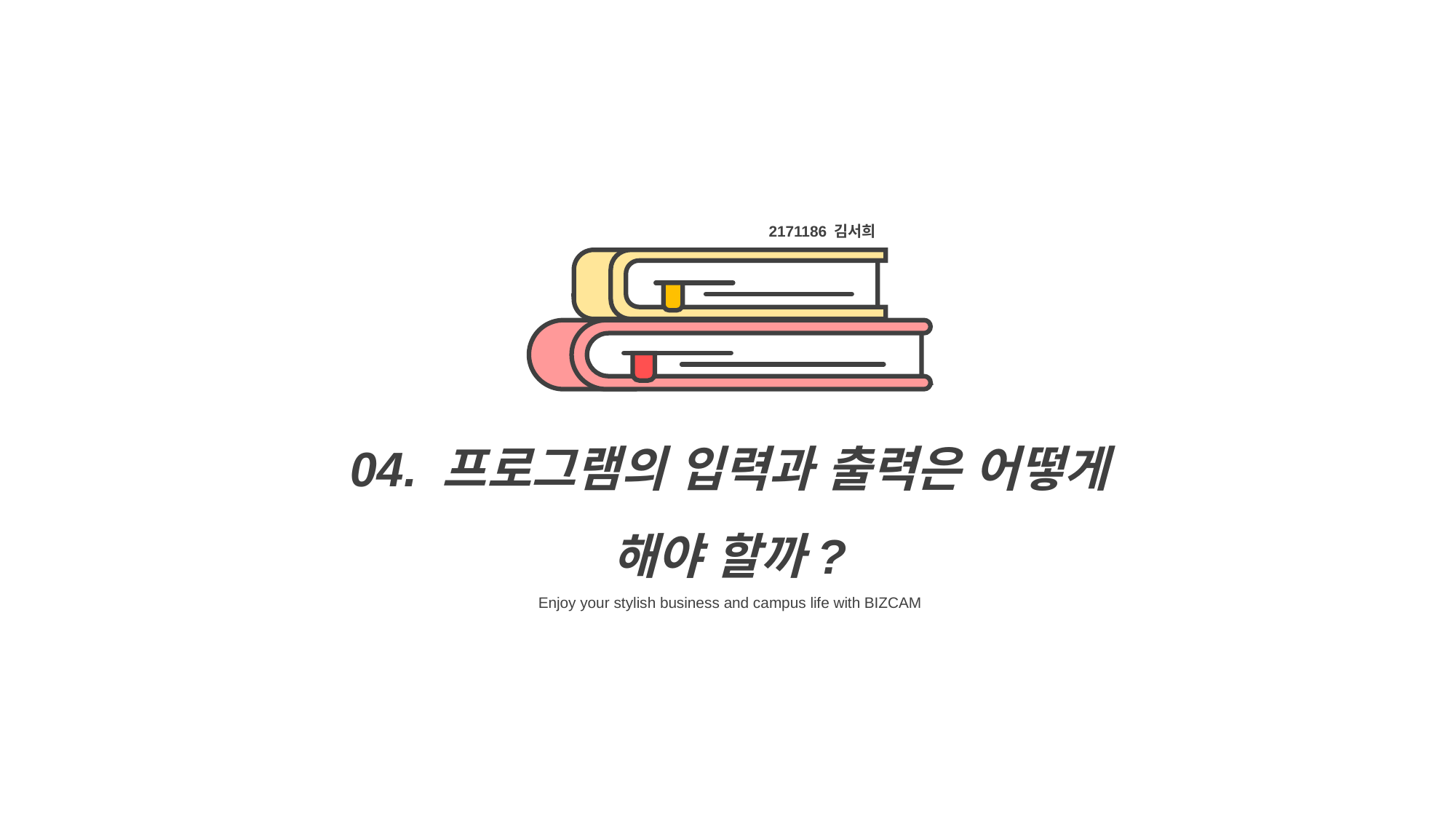

2171186 김서희

04. 프로그램의 입력과 출력은 어떻게 해야 할까?
Enjoy your stylish business and campus life with BIZCAM